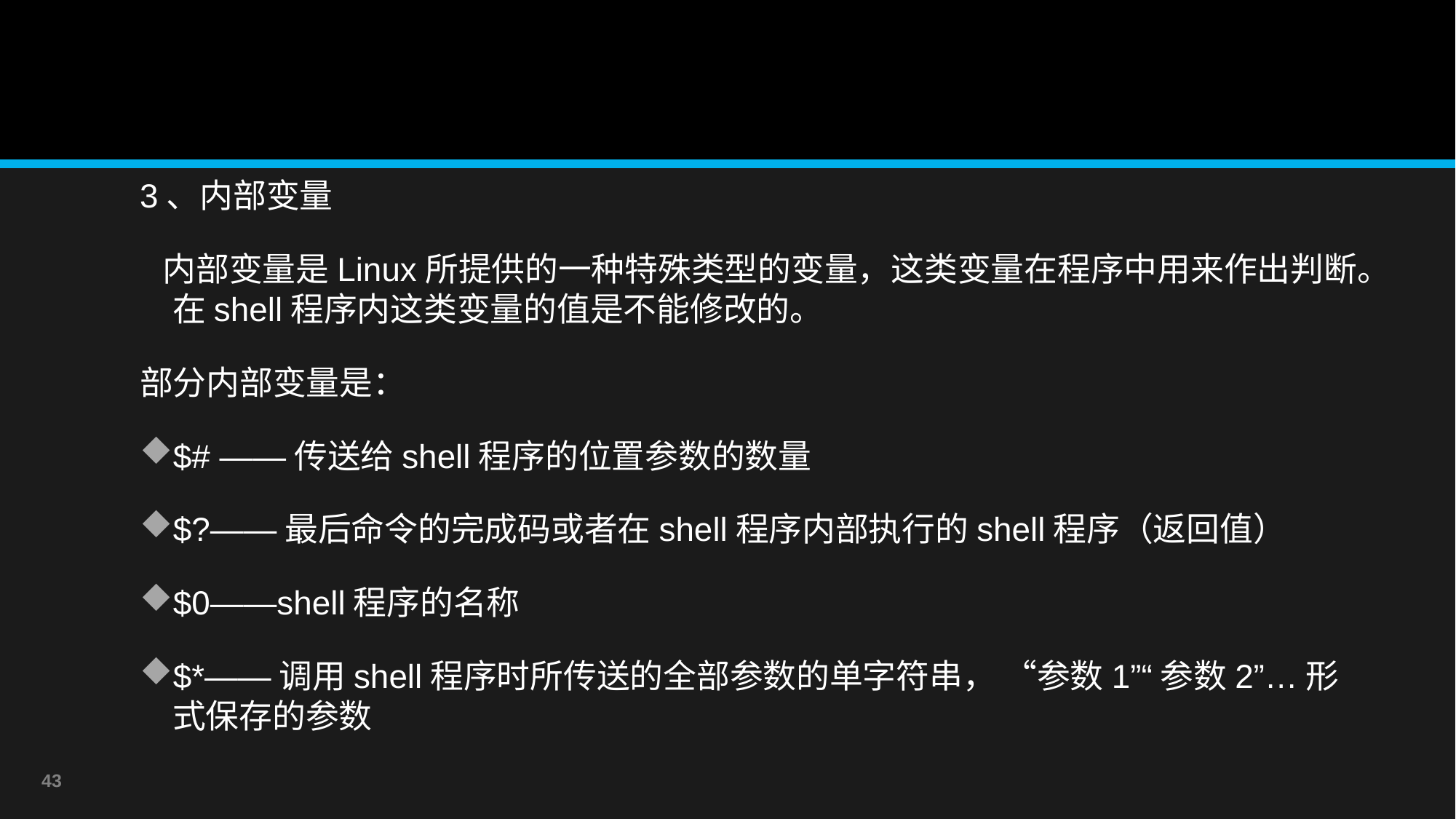

#
3、内部变量
  内部变量是Linux所提供的一种特殊类型的变量，这类变量在程序中用来作出判断。在shell程序内这类变量的值是不能修改的。
部分内部变量是：
$# ——传送给shell程序的位置参数的数量
$?——最后命令的完成码或者在shell程序内部执行的shell程序（返回值）
$0——shell程序的名称
$*——调用shell程序时所传送的全部参数的单字符串， “参数1”“参数2”…形式保存的参数
43